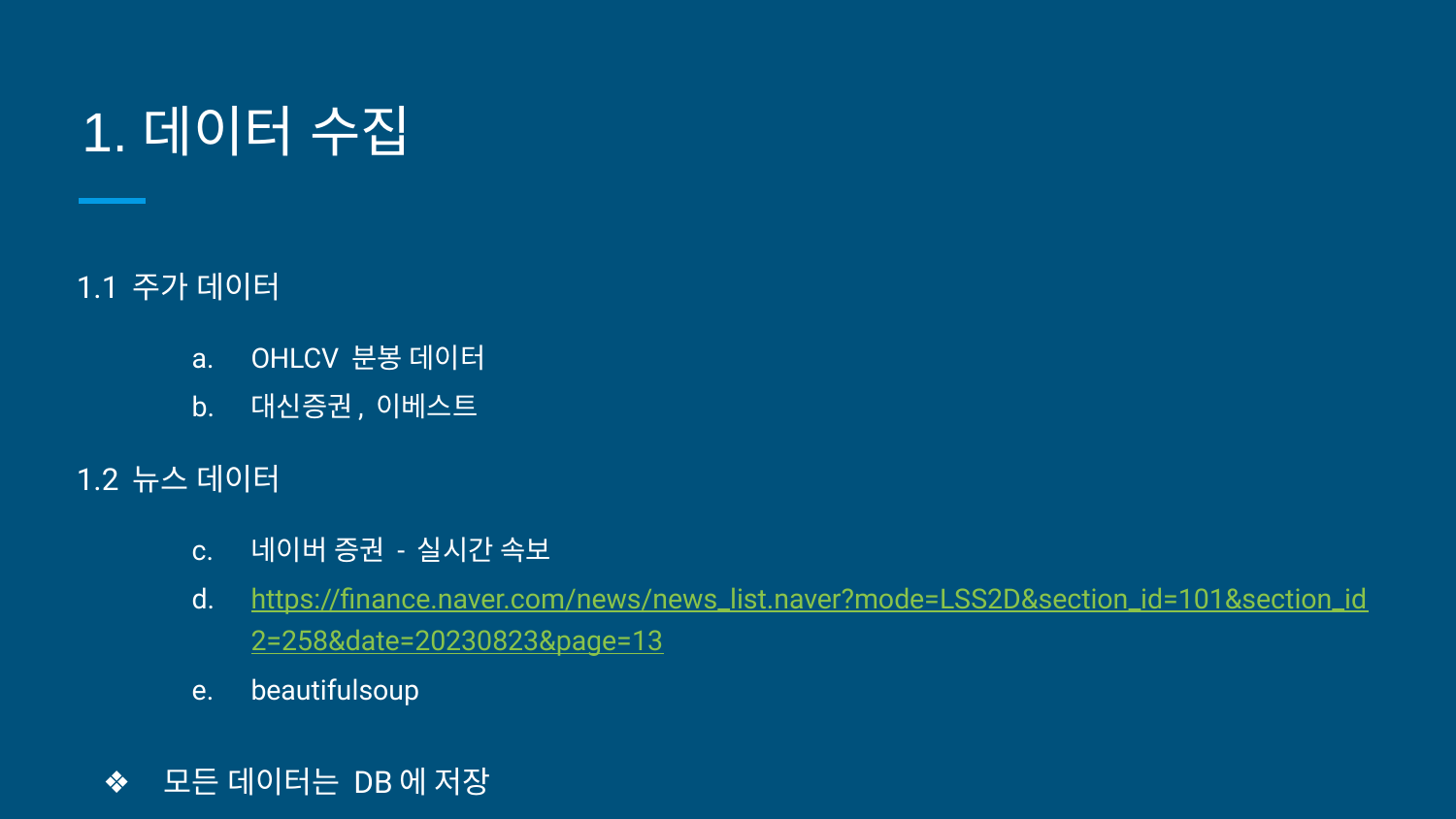

# 데이터 수집
1.1 주가 데이터
OHLCV 분봉 데이터
대신증권, 이베스트
1.2 뉴스 데이터
네이버 증권 - 실시간 속보
https://finance.naver.com/news/news_list.naver?mode=LSS2D&section_id=101&section_id2=258&date=20230823&page=13
beautifulsoup
모든 데이터는 DB에 저장